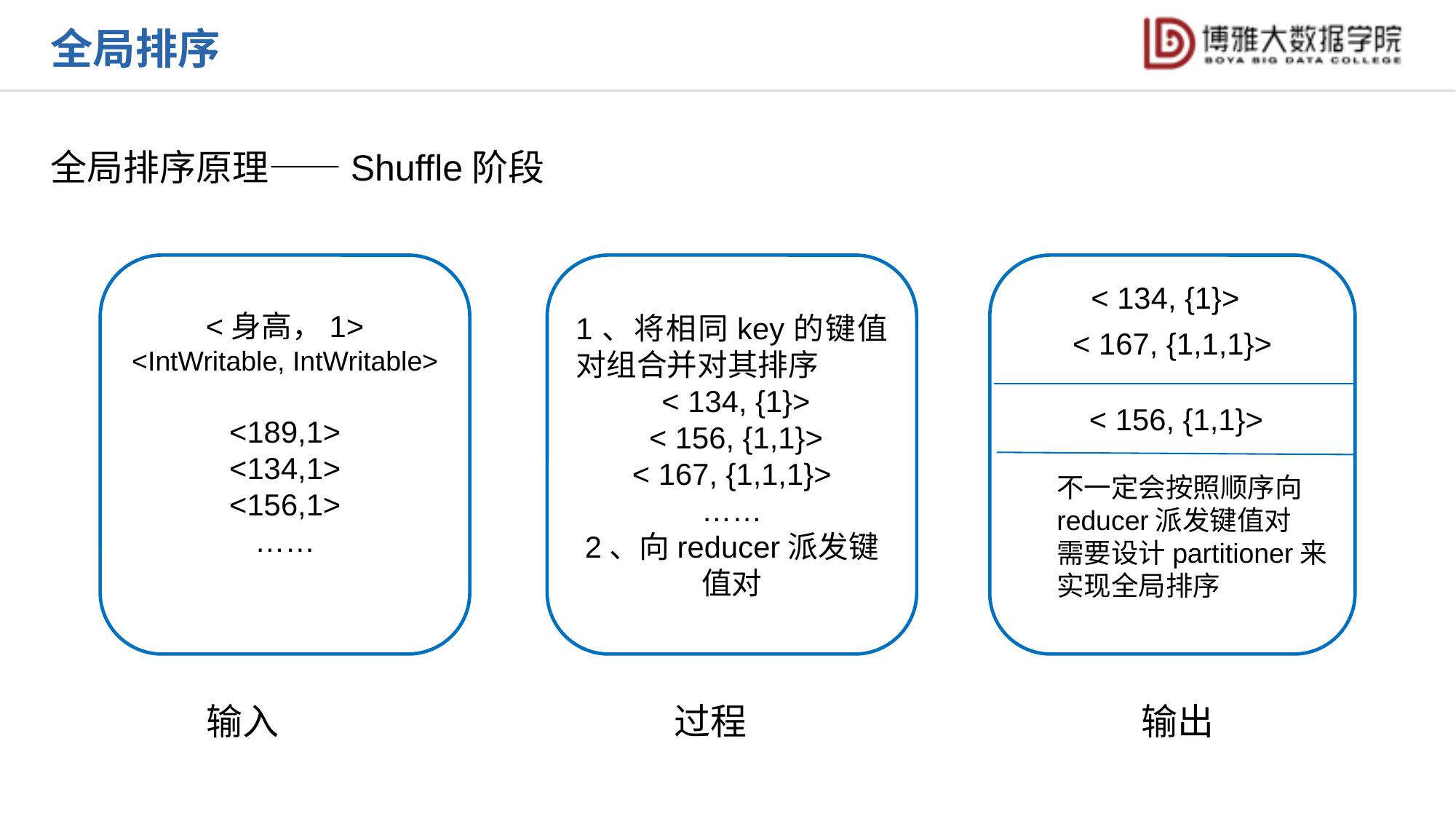

全局排序
全局排序原理——Shuffle阶段

<身高，1>
<IntWritable, IntWritable>

<189,1>
<134,1>
<156,1>
……

1、将相同key的键值对组合并对其排序
 < 134, {1}>
 < 156, {1,1}>
< 167, {1,1,1}>
……
2、向reducer派发键值对

< 134, {1}>
< 167, {1,1,1}>
< 156, {1,1}>
不一定会按照顺序向
reducer派发键值对
需要设计partitioner来
实现全局排序
输出
过程
输入